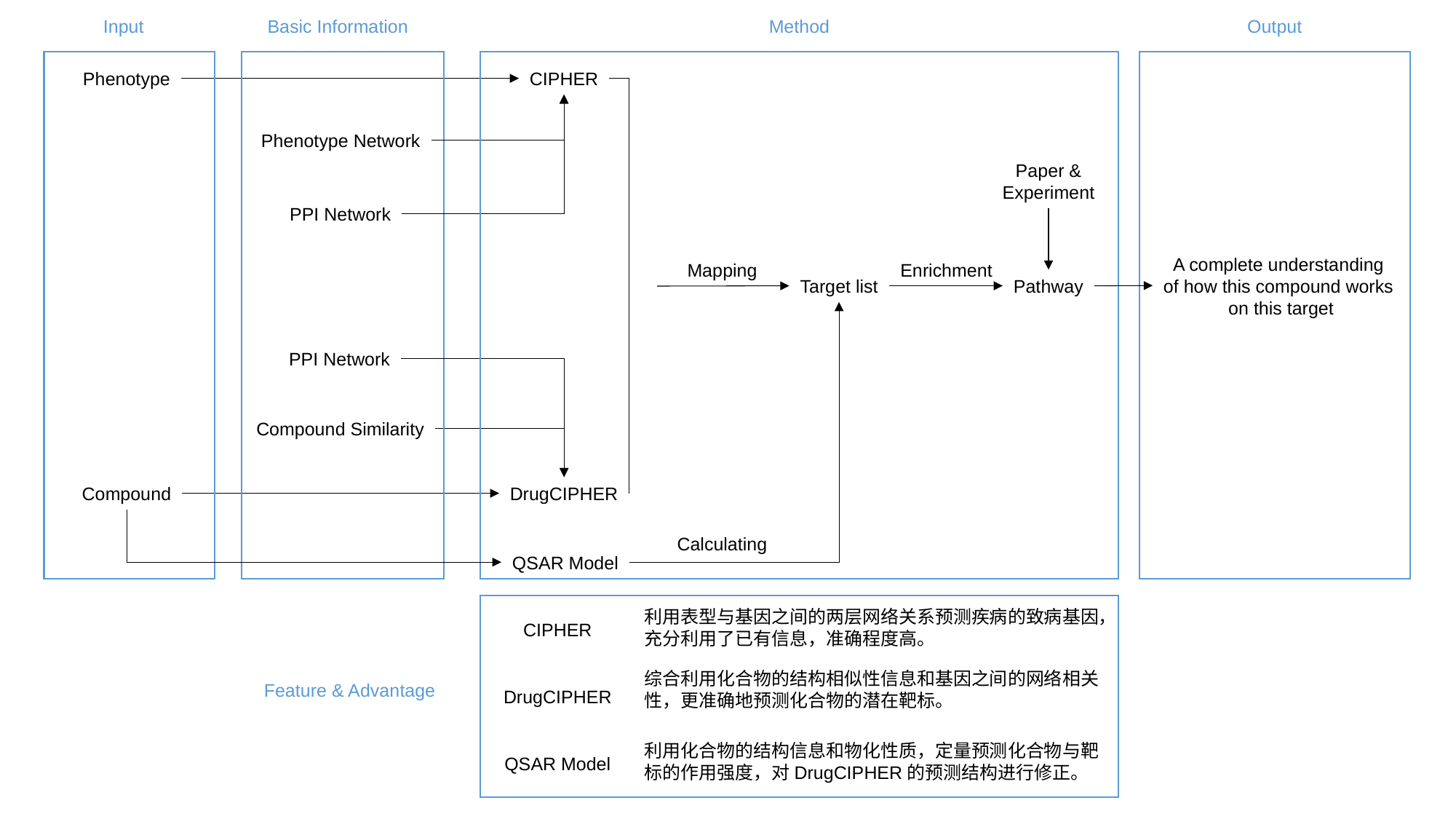

Basic Information
Method
Output
Input

Phenotype
CIPHER
Phenotype Network
Paper &
Experiment
PPI Network
A complete understanding
of how this compound works
on this target
Mapping
Enrichment
Pathway
Target list
PPI Network
Compound Similarity
Compound
DrugCIPHER
Calculating
QSAR Model

利用表型与基因之间的两层网络关系预测疾病的致病基因，充分利用了已有信息，准确程度高。
CIPHER
综合利用化合物的结构相似性信息和基因之间的网络相关性，更准确地预测化合物的潜在靶标。
Feature & Advantage
DrugCIPHER
利用化合物的结构信息和物化性质，定量预测化合物与靶标的作用强度，对DrugCIPHER的预测结构进行修正。
QSAR Model